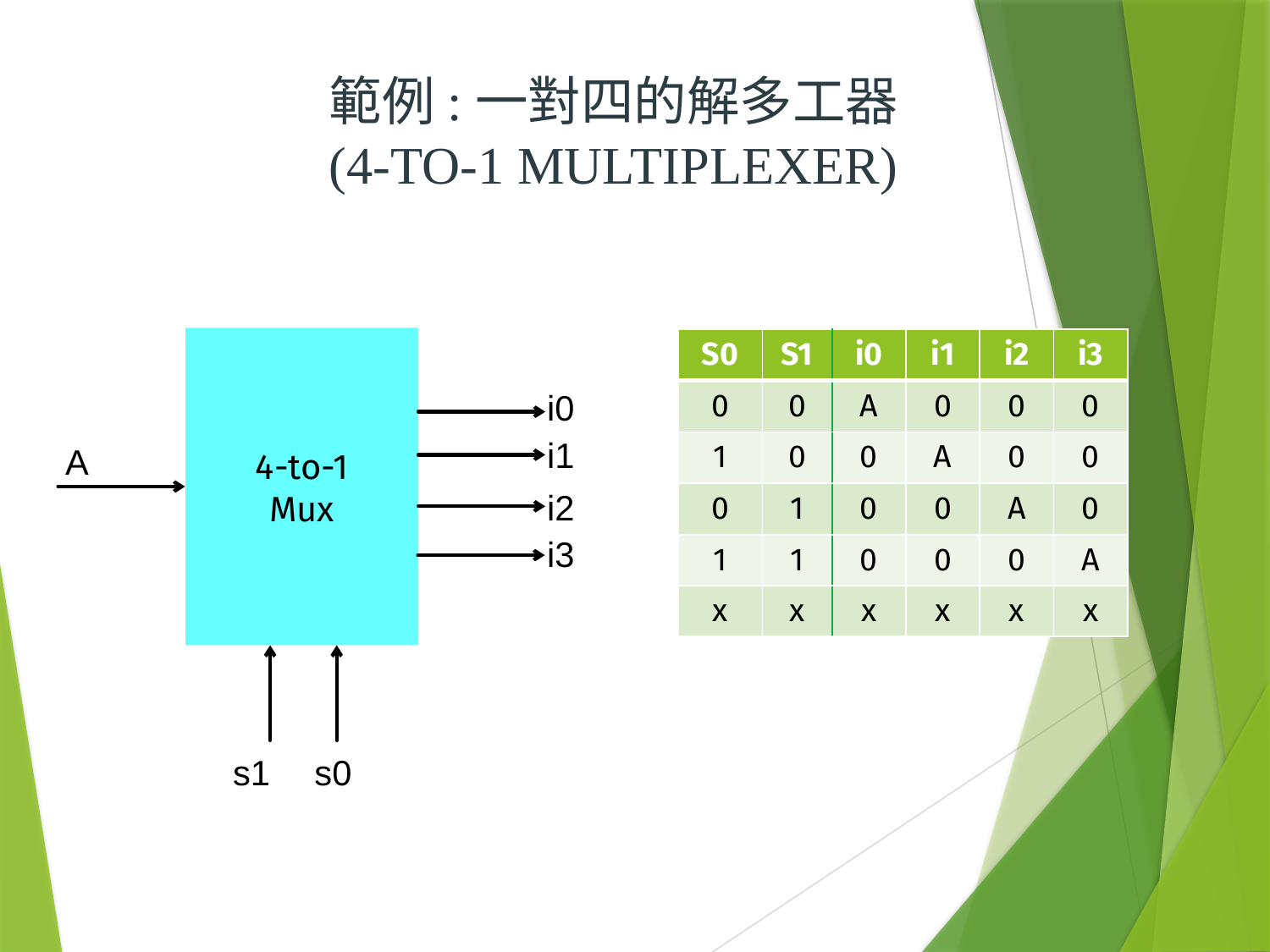

範例:一對四的解多工器
(4-to-1 Multiplexer)
4-to-1
Mux
i0
i1
A
i2
i3
s1
s0
| S0 | S1 | i0 | i1 | i2 | i3 |
| --- | --- | --- | --- | --- | --- |
| 0 | 0 | A | 0 | 0 | 0 |
| 1 | 0 | 0 | A | 0 | 0 |
| 0 | 1 | 0 | 0 | A | 0 |
| 1 | 1 | 0 | 0 | 0 | A |
| x | x | x | x | x | x |